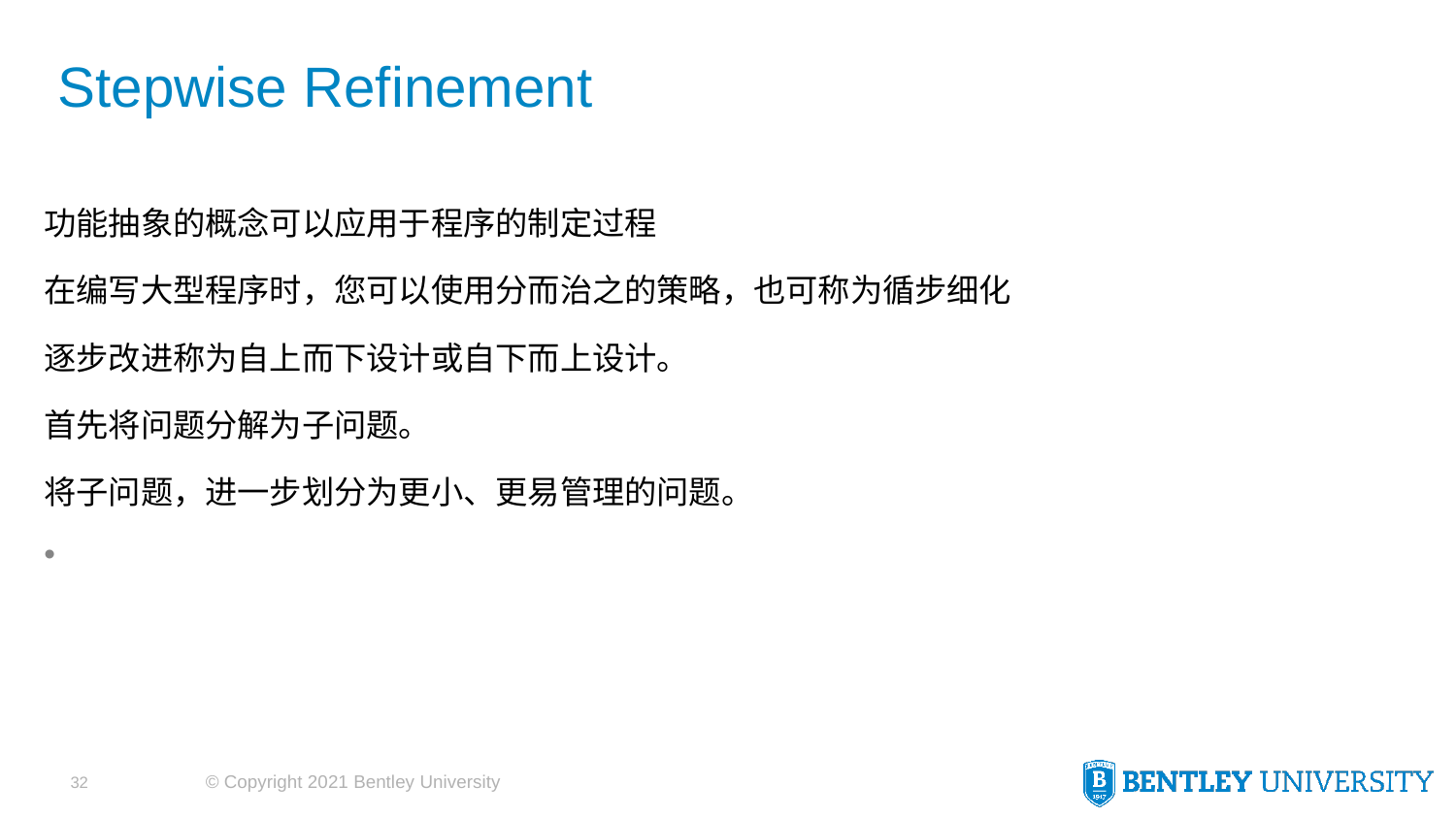

# Stepwise Refinement
功能抽象的概念可以应用于程序的制定过程
在编写大型程序时，您可以使用分而治之的策略，也可称为循步细化
逐步改进称为自上而下设计或自下而上设计。
首先将问题分解为子问题。
将子问题，进一步划分为更小、更易管理的问题。